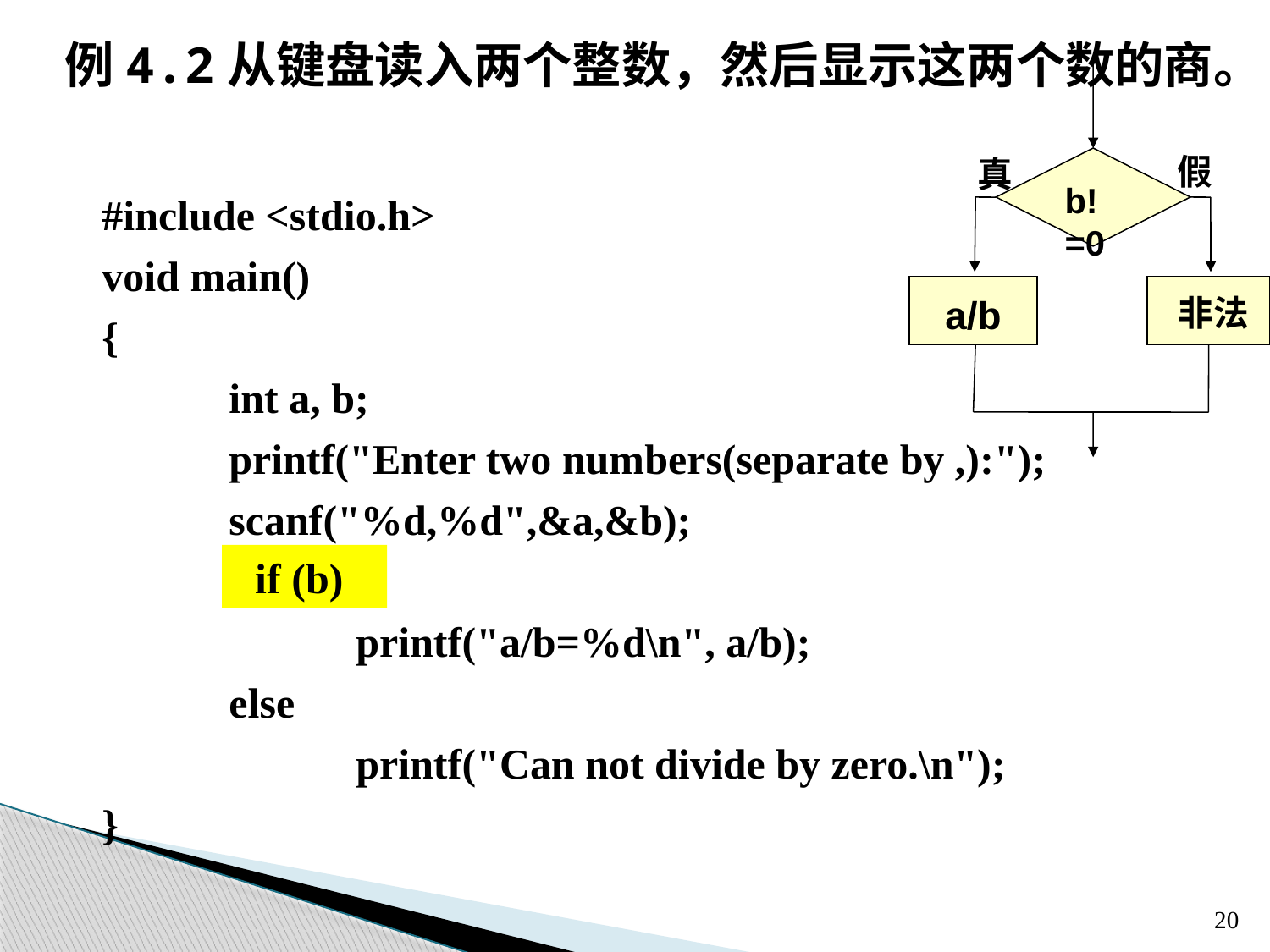

例4.2从键盘读入两个整数，然后显示这两个数的商。

假
真

b!=0

a/b
非法

#include <stdio.h>
void main()
{
	int a, b;
	printf("Enter two numbers(separate by ,):");
	scanf("%d,%d",&a,&b);
	if (b!=0)
		printf("a/b=%d\n", a/b);
	else
		printf("Can not divide by zero.\n");
}
if (b)
20